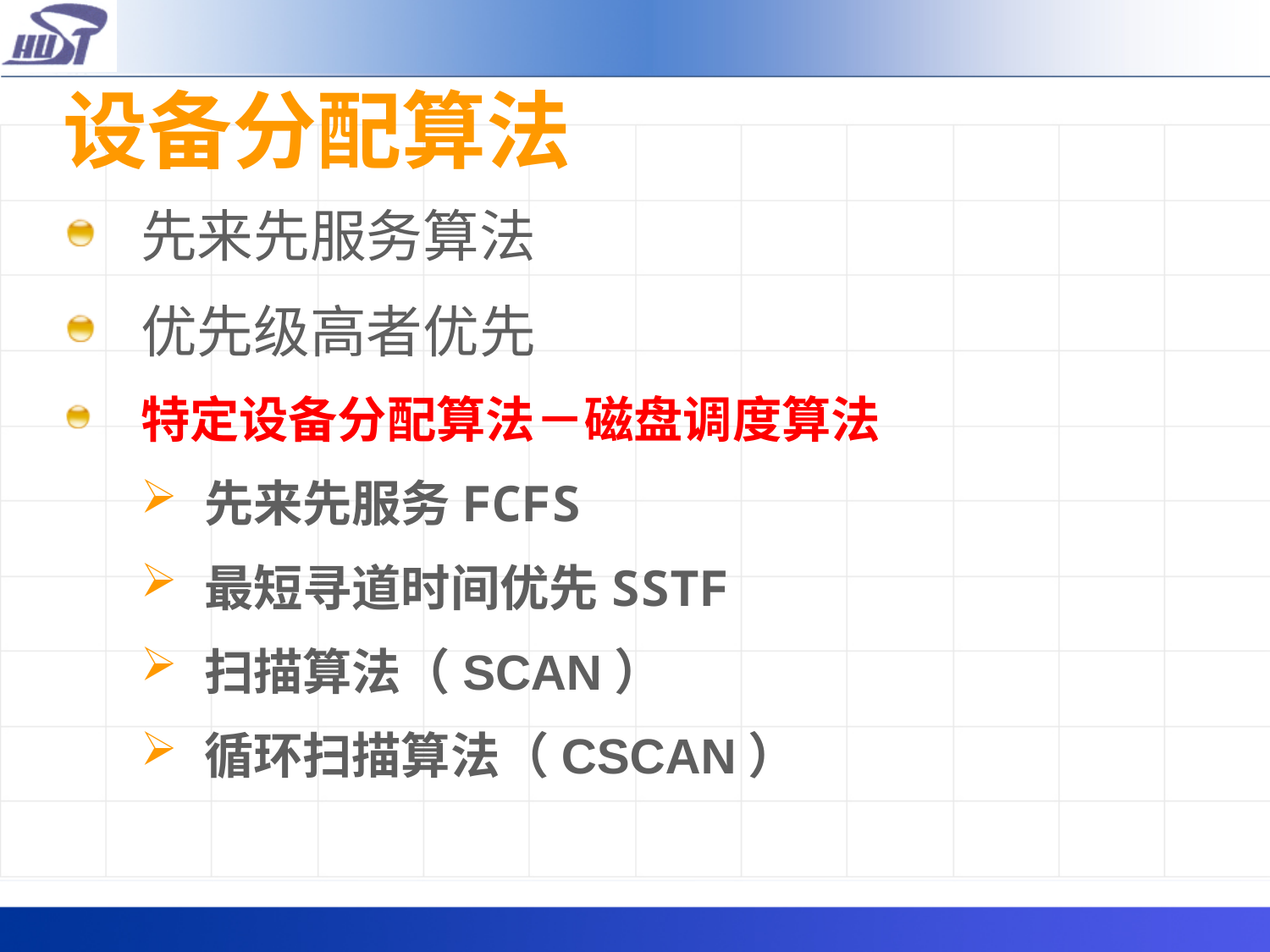

# 设备分配算法
先来先服务算法
优先级高者优先
特定设备分配算法－磁盘调度算法
先来先服务FCFS
最短寻道时间优先SSTF
扫描算法（SCAN）
循环扫描算法（CSCAN）